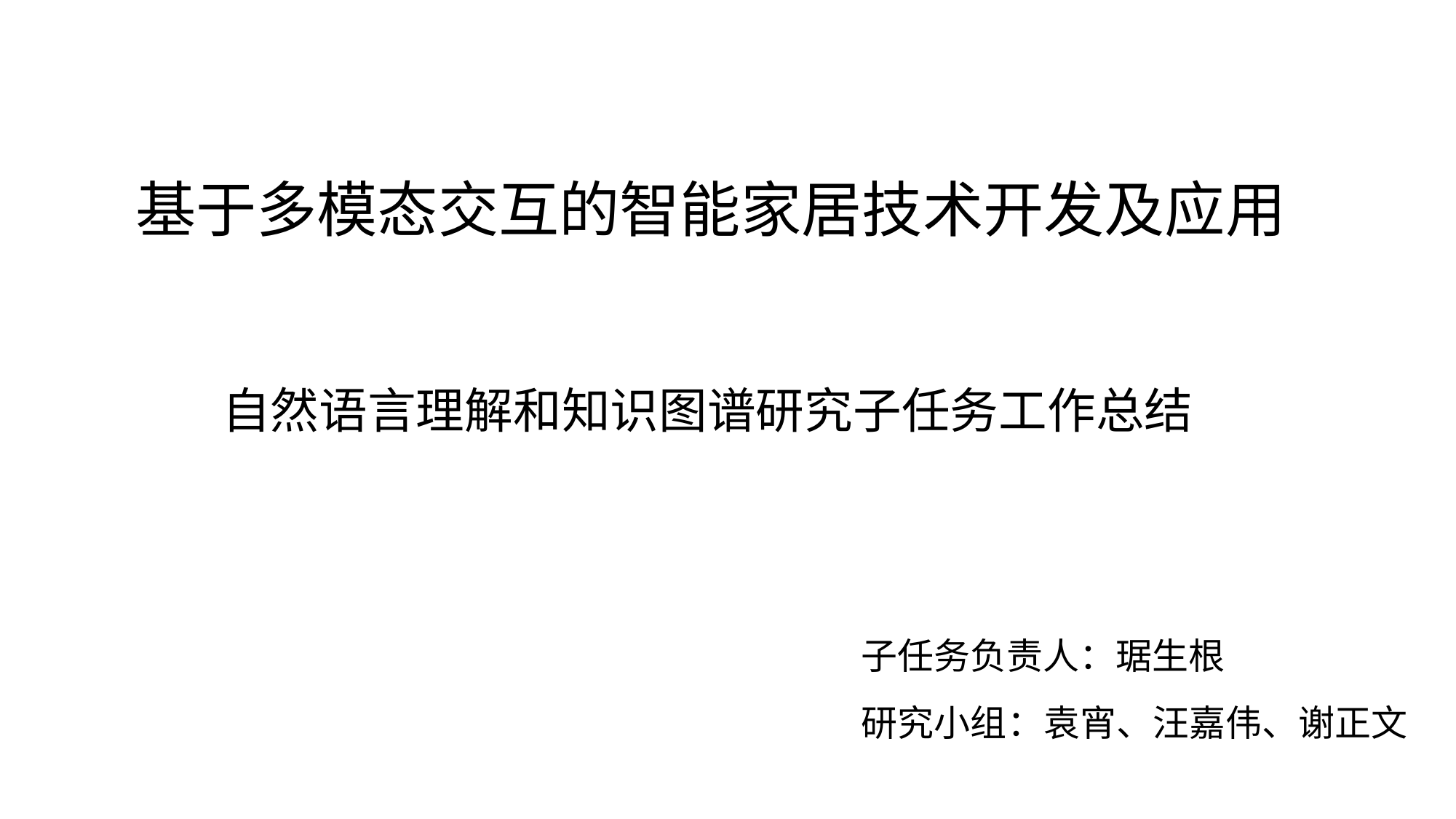

基于多模态交互的智能家居技术开发及应用
自然语言理解和知识图谱研究子任务工作总结
子任务负责人：琚生根
研究小组：袁宵、汪嘉伟、谢正文